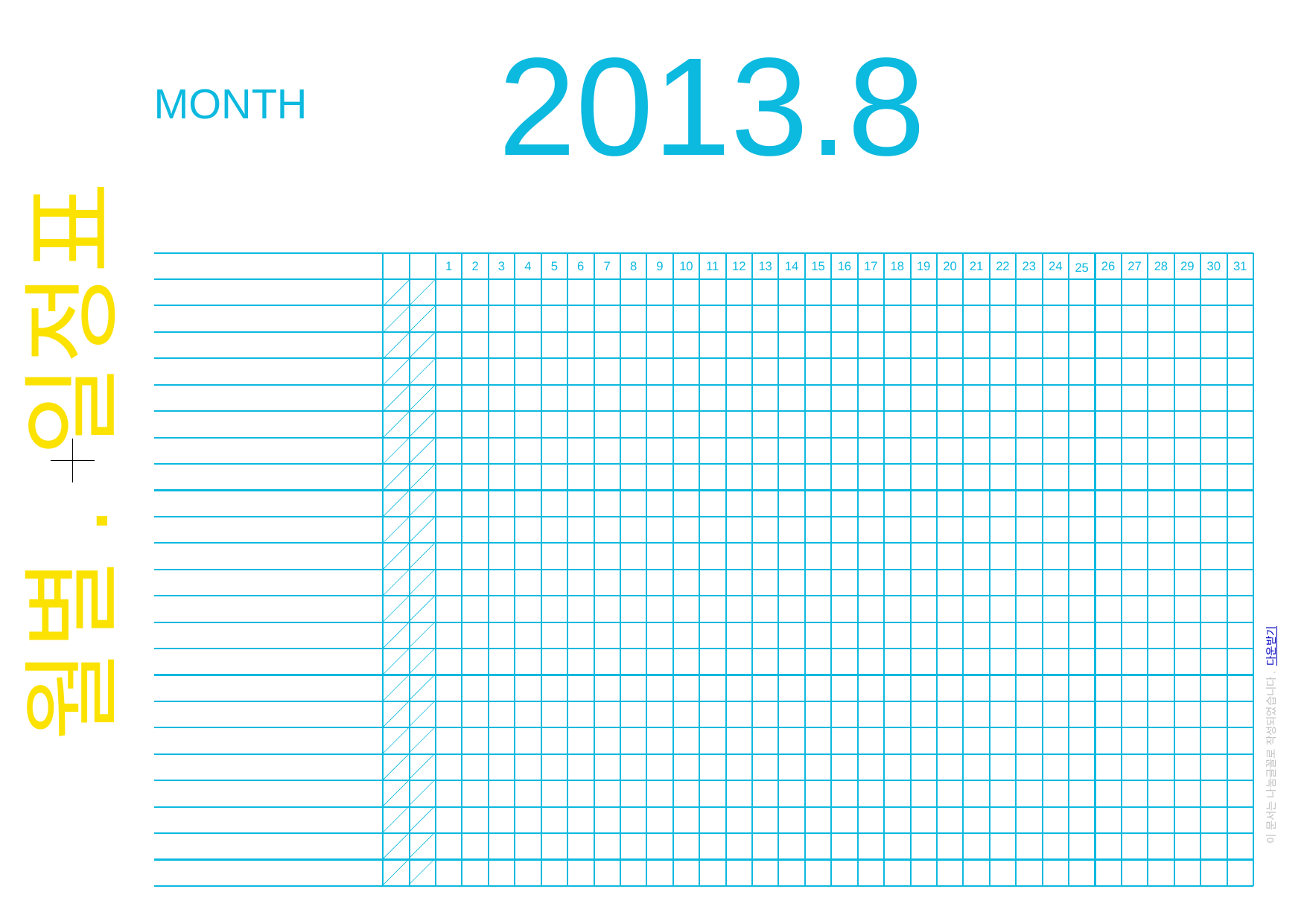

2013.8
month

# 월별. 일정표
이 문서는 나눔글꼴로 작성되었습니다. 다운받기